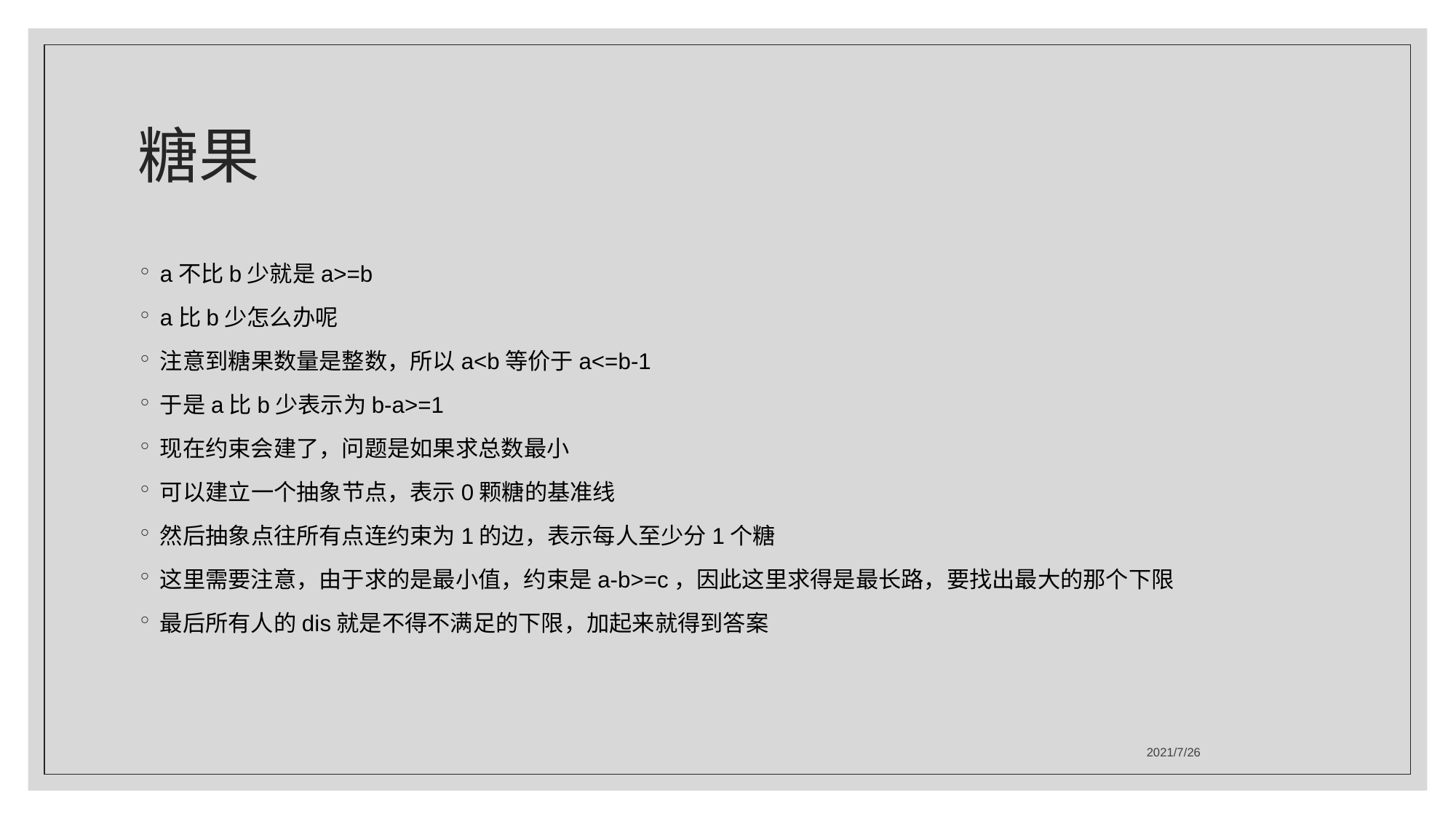

# 糖果
a不比b少就是a>=b
a比b少怎么办呢
注意到糖果数量是整数，所以a<b等价于a<=b-1
于是a比b少表示为b-a>=1
现在约束会建了，问题是如果求总数最小
可以建立一个抽象节点，表示0颗糖的基准线
然后抽象点往所有点连约束为1的边，表示每人至少分1个糖
这里需要注意，由于求的是最小值，约束是a-b>=c，因此这里求得是最长路，要找出最大的那个下限
最后所有人的dis就是不得不满足的下限，加起来就得到答案
2021/7/26